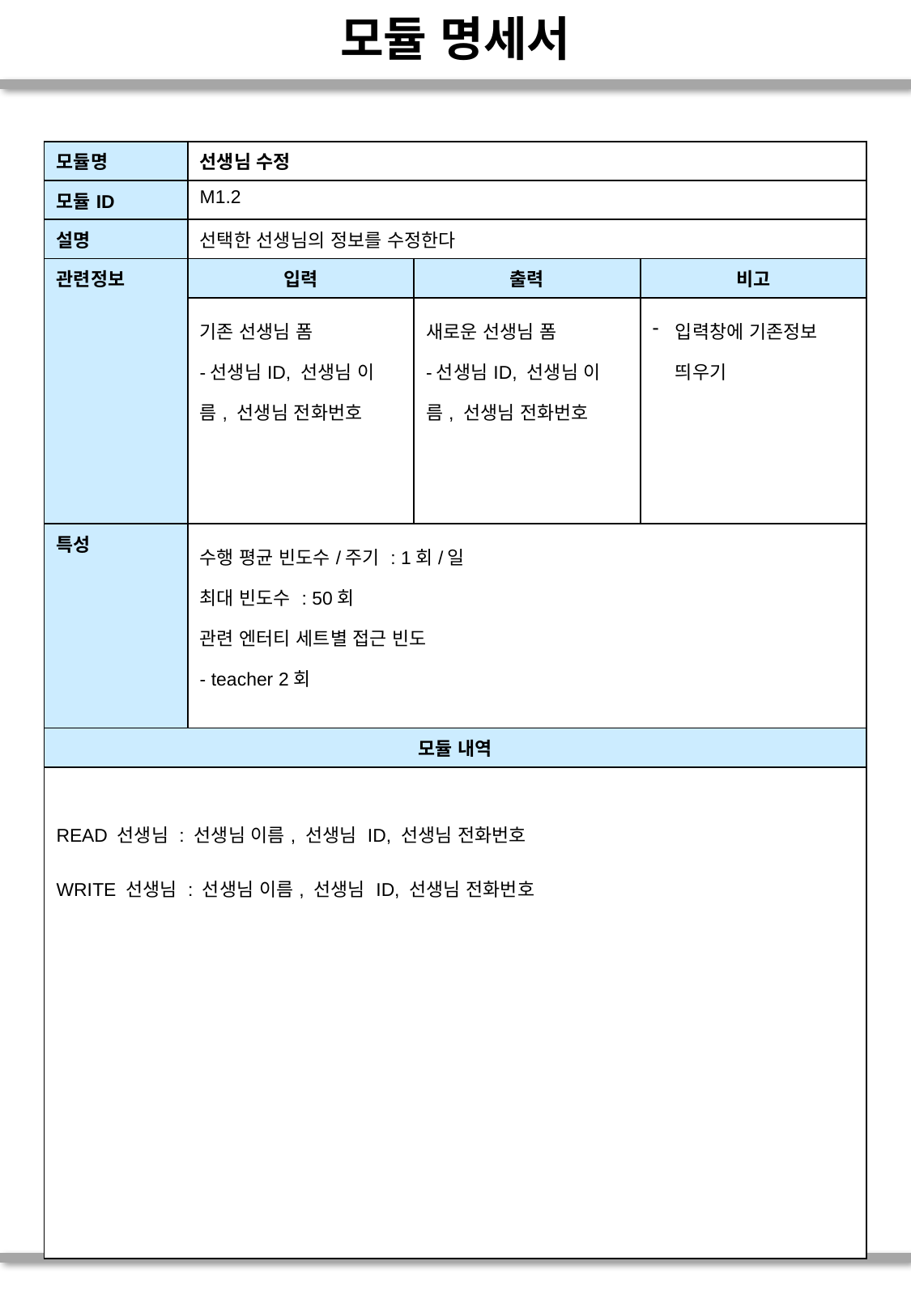

# 모듈 명세서
| 모듈명 | 선생님 수정 |  |  |
| --- | --- | --- | --- |
| 모듈ID | M1.2 |  |  |
| 설명 | 선택한 선생님의 정보를 수정한다 |  |  |
| 관련정보 | 입력 | 출력 | 비고 |
|  | 기존 선생님 폼 -선생님ID, 선생님 이름, 선생님 전화번호 | 새로운 선생님 폼 -선생님ID, 선생님 이름, 선생님 전화번호 | 입력창에 기존정보 띄우기 |
| 특성 | 수행 평균 빈도수/주기 : 1회/일 최대 빈도수 : 50회 관련 엔터티 세트별 접근 빈도 - teacher 2회 |  |  |
| 모듈 내역 |  |  |  |
| READ 선생님 : 선생님 이름, 선생님 ID, 선생님 전화번호 WRITE 선생님 : 선생님 이름, 선생님 ID, 선생님 전화번호 |  |  |  |